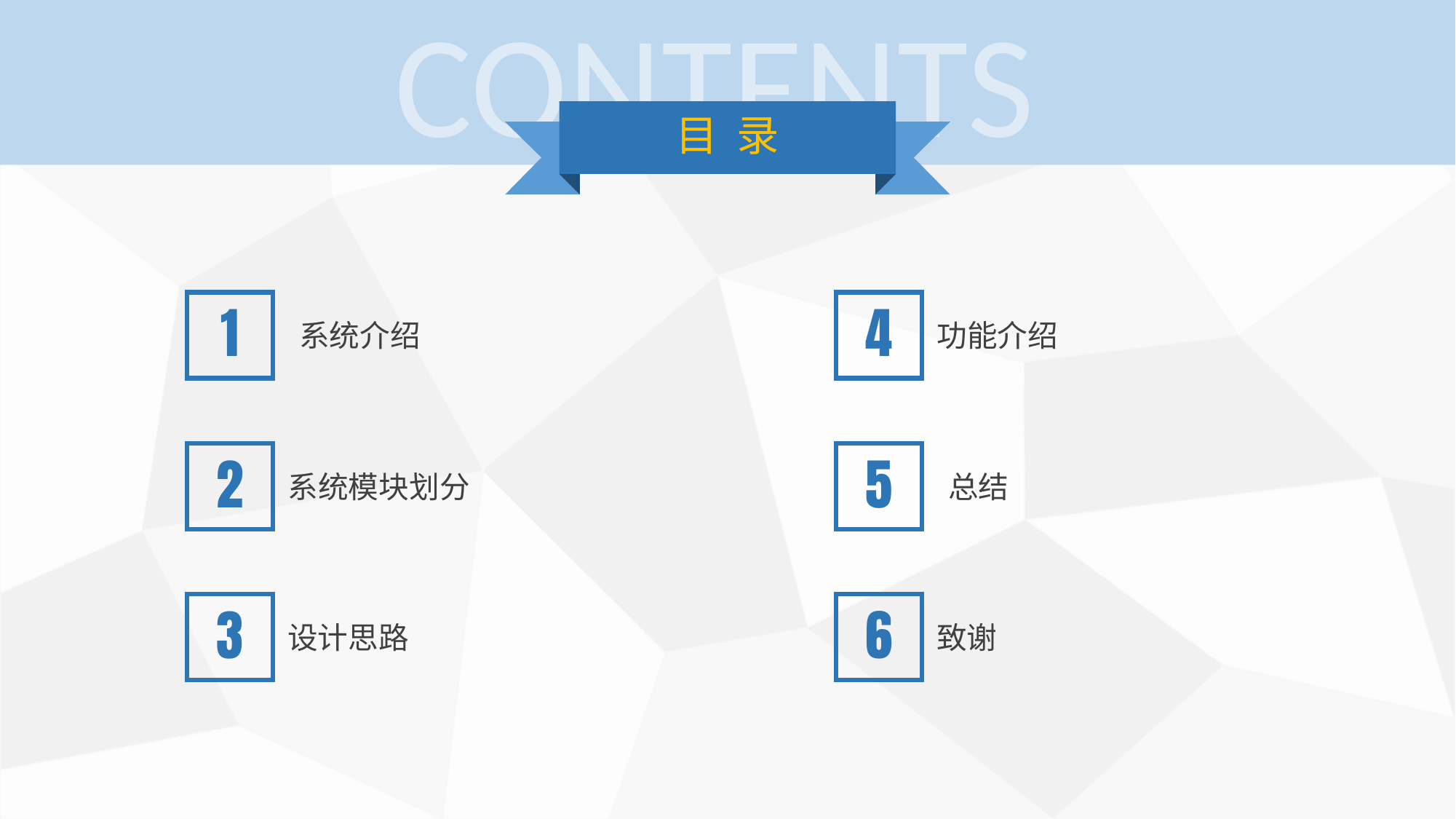

CONTENTS

目  录

1

4
 系统介绍
功能介绍

2

5
系统模块划分
 总结

3

6
设计思路
致谢